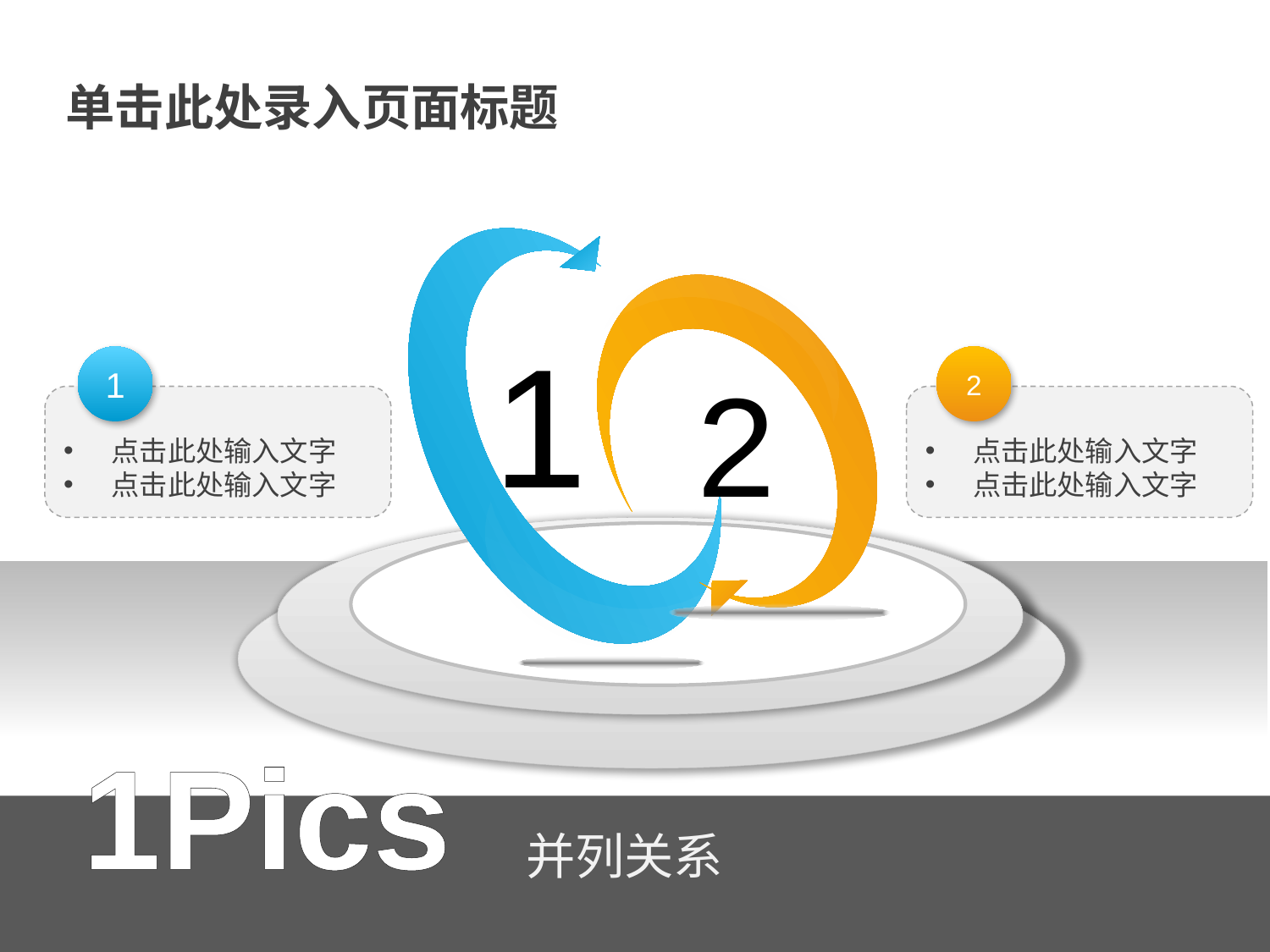

# 单击此处录入页面标题

1

1
2
2
点击此处输入文字
点击此处输入文字
点击此处输入文字
点击此处输入文字

1Pics

并列关系